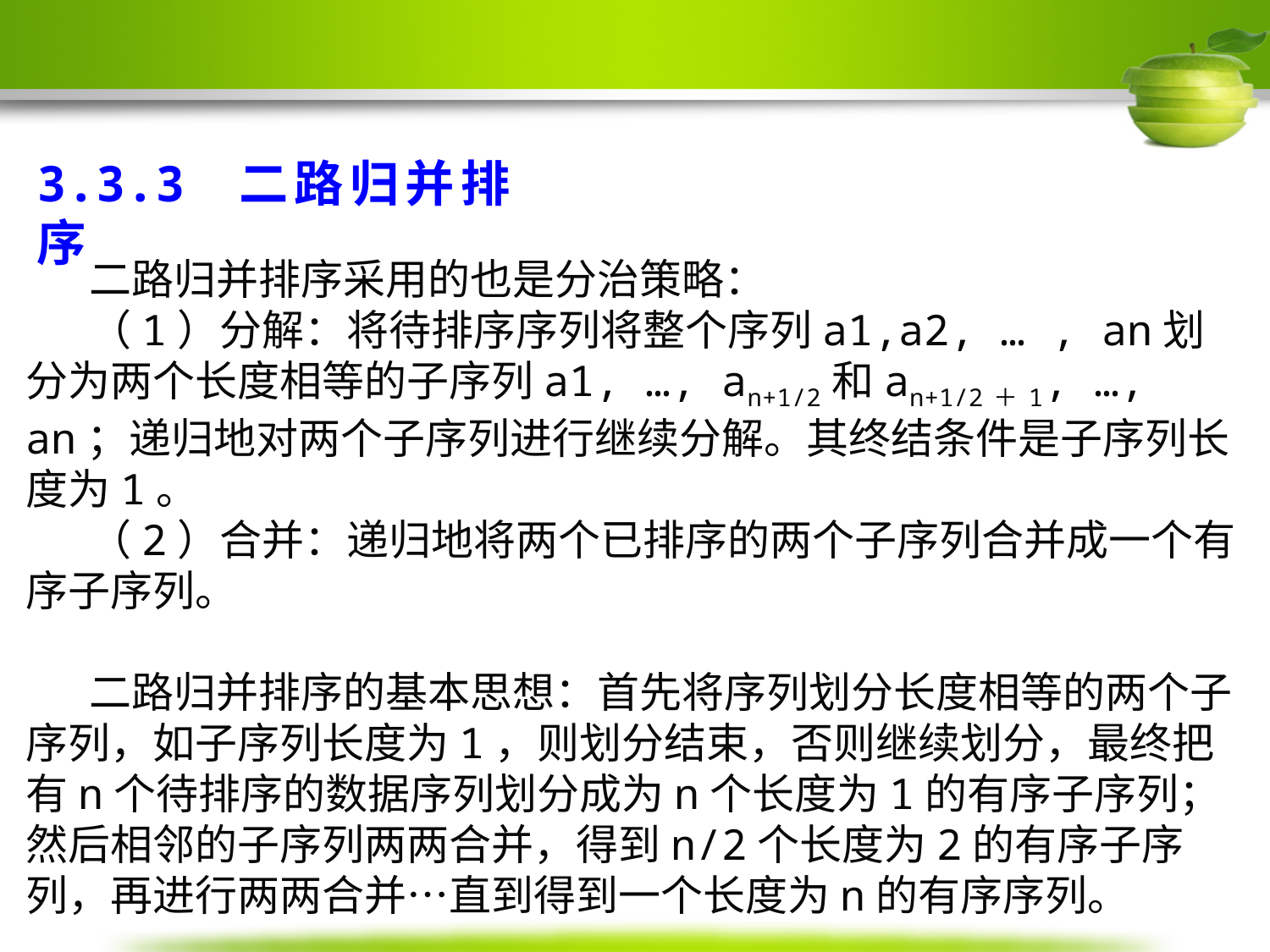

3.3.3 二路归并排序
二路归并排序采用的也是分治策略：
（1）分解：将待排序序列将整个序列a1,a2, … , an划分为两个长度相等的子序列a1, …, an+1/2和an+1/2＋1, …, an；递归地对两个子序列进行继续分解。其终结条件是子序列长度为1。
（2）合并：递归地将两个已排序的两个子序列合并成一个有序子序列。

二路归并排序的基本思想：首先将序列划分长度相等的两个子序列，如子序列长度为1，则划分结束，否则继续划分，最终把有n个待排序的数据序列划分成为n个长度为1的有序子序列；然后相邻的子序列两两合并，得到n/2个长度为2的有序子序列，再进行两两合并…直到得到一个长度为n的有序序列。